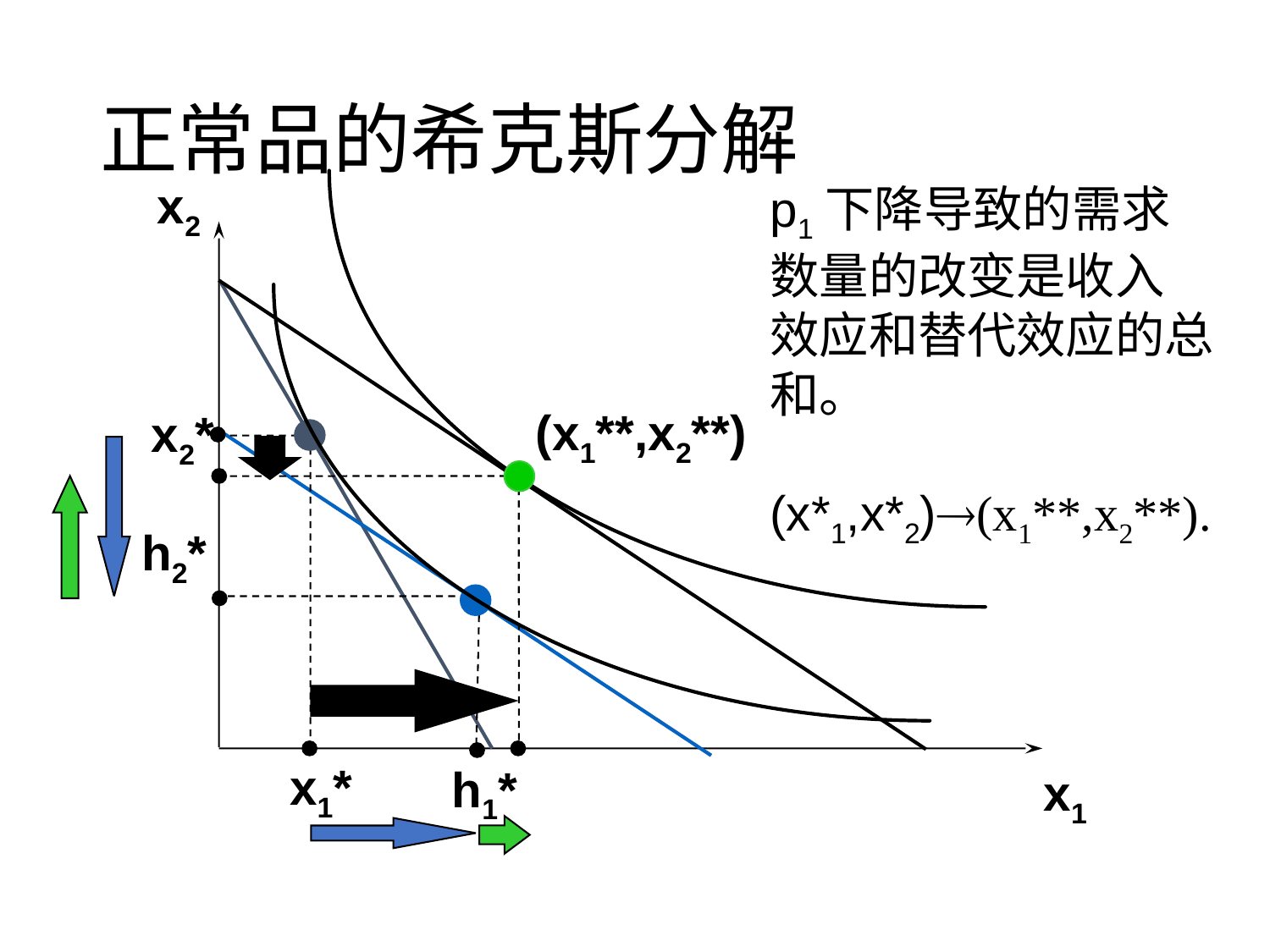

# 正常品的希克斯分解
x2

p1下降导致的需求数量的改变是收入
效应和替代效应的总和。
                   (x*1,x*2)→(x1**,x2**).

(x1**,x2**)
x2*

h2*

x1*
h1*
x1